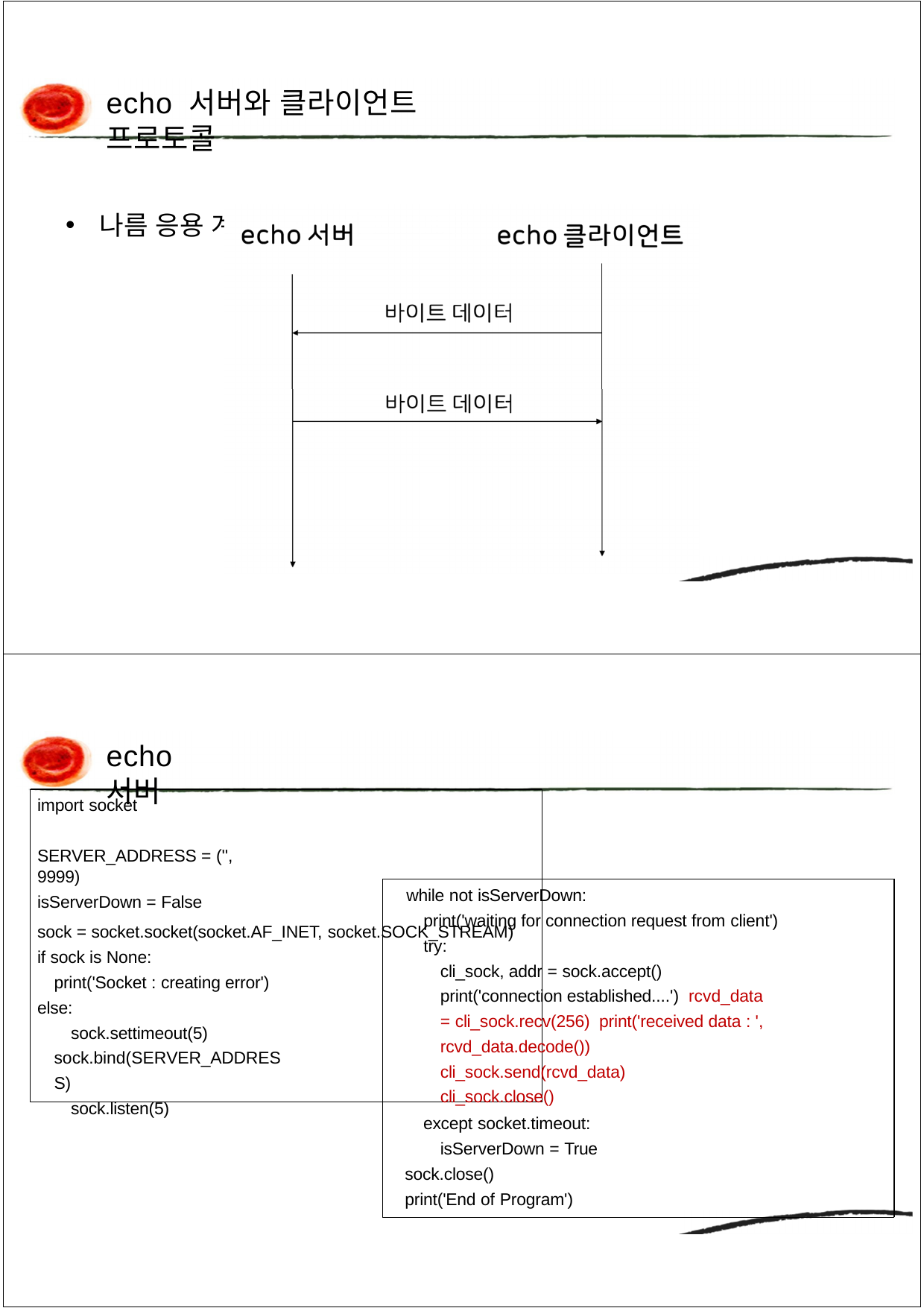

echo 서버와 클라이언트 프로토콜

나름 응용 계층 서비스의 프로토콜

echo 서버

import socket
SERVER_ADDRESS = ('', 9999)
isServerDown = False

while not isServerDown:
print('waiting for connection request from client')
sock = socket.socket(socket.AF_INET, socket.SOCK_STREAM)
try:
if sock is None:
print('Socket : creating error')  else:
sock.settimeout(5)  sock.bind(SERVER_ADDRESS)
sock.listen(5)
cli_sock, addr = sock.accept()  print('connection established....')  rcvd_data = cli_sock.recv(256)  print('received data : ', rcvd_data.decode())  cli_sock.send(rcvd_data)
cli_sock.close()
except socket.timeout:  isServerDown = True
sock.close()
print('End of Program')